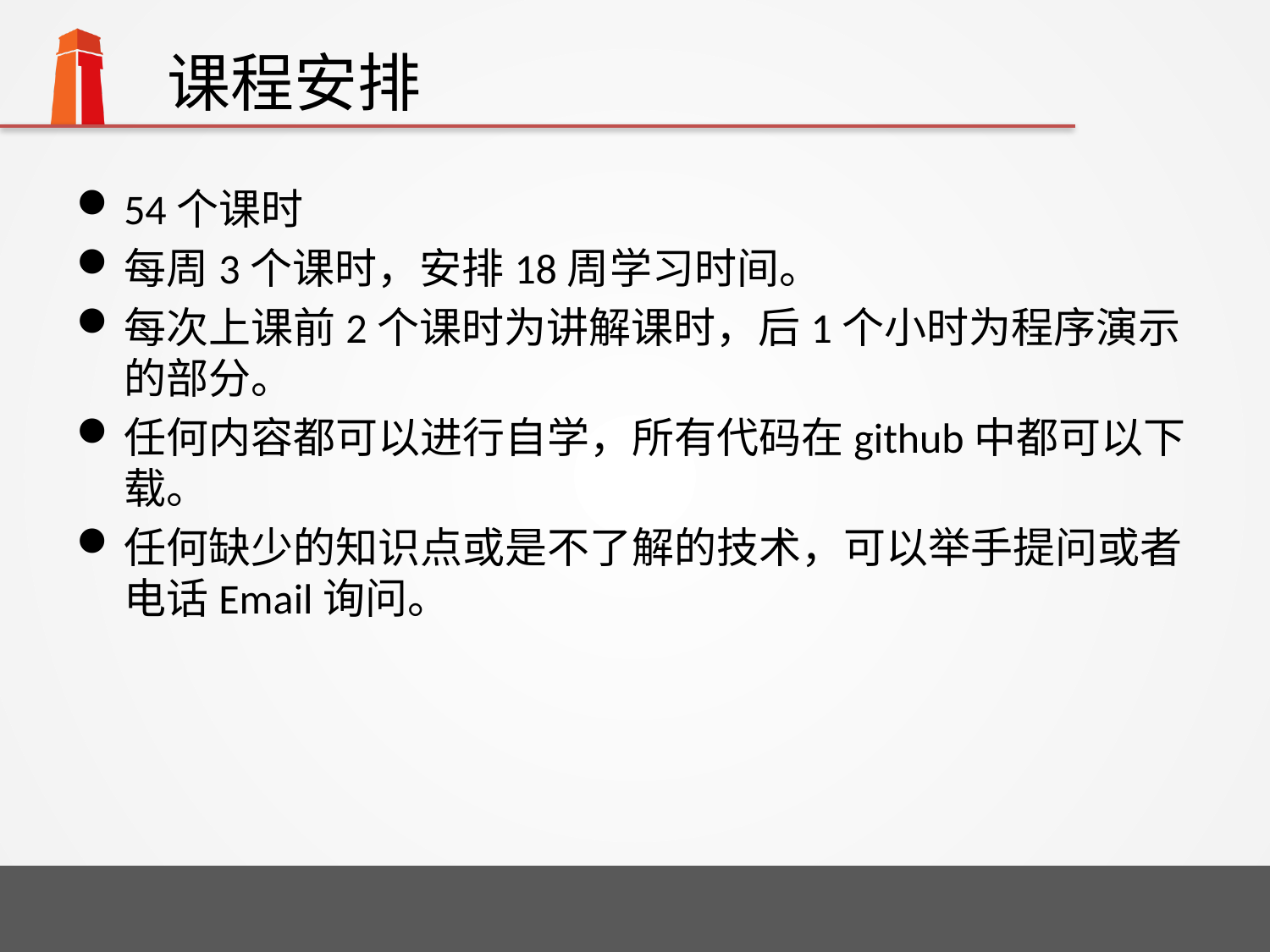

# 课程安排
54个课时
每周3个课时，安排18周学习时间。
每次上课前2个课时为讲解课时，后1个小时为程序演示的部分。
任何内容都可以进行自学，所有代码在github中都可以下载。
任何缺少的知识点或是不了解的技术，可以举手提问或者电话Email询问。